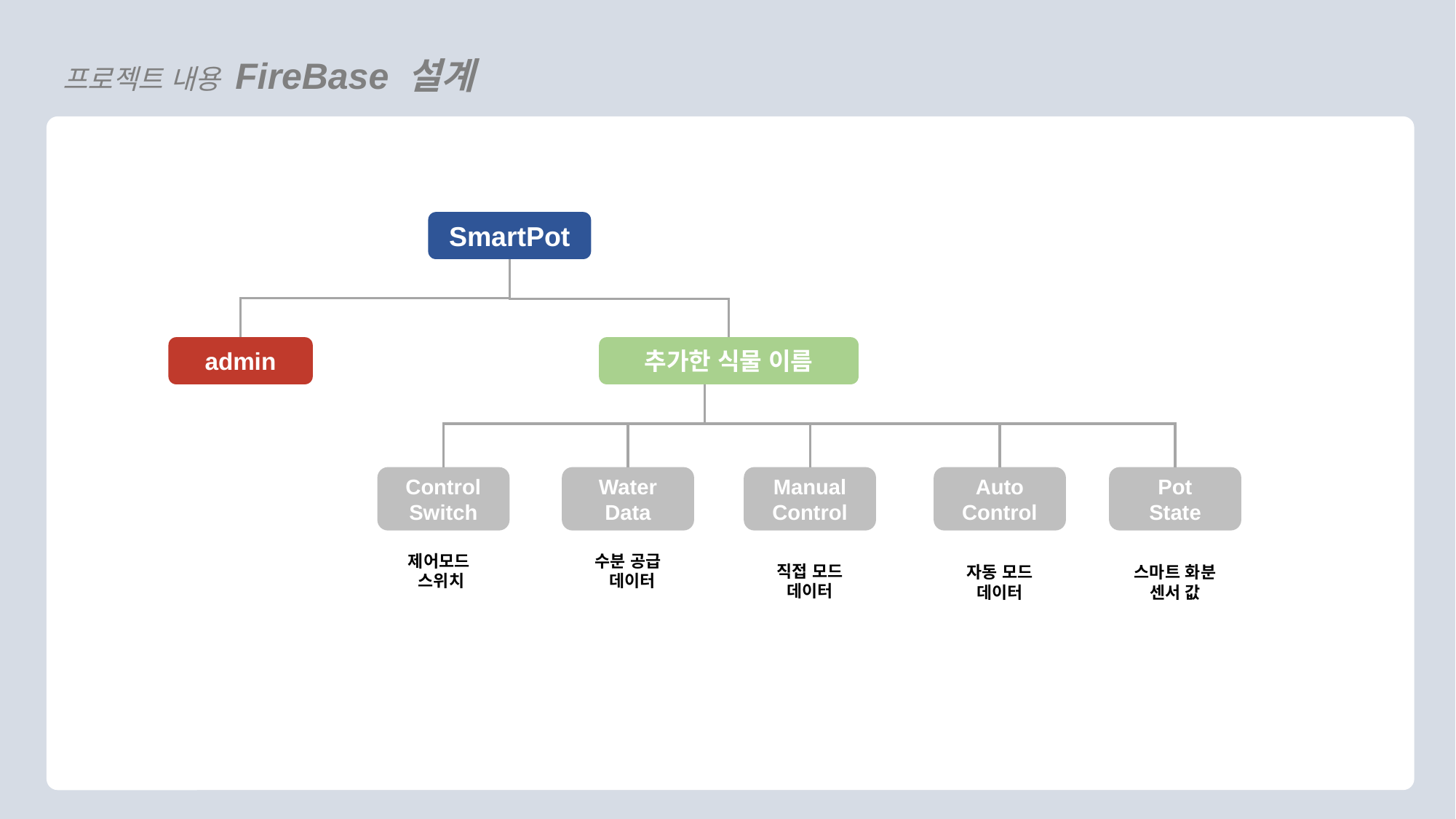

프로젝트 내용 FireBase 설계

SmartPot
admin
추가한 식물 이름
Control
Switch
Water
Data
Manual
Control
Auto
Control
Pot
State
제어모드
스위치
수분 공급
 데이터
직접 모드
데이터
자동 모드
데이터
스마트 화분
센서 값